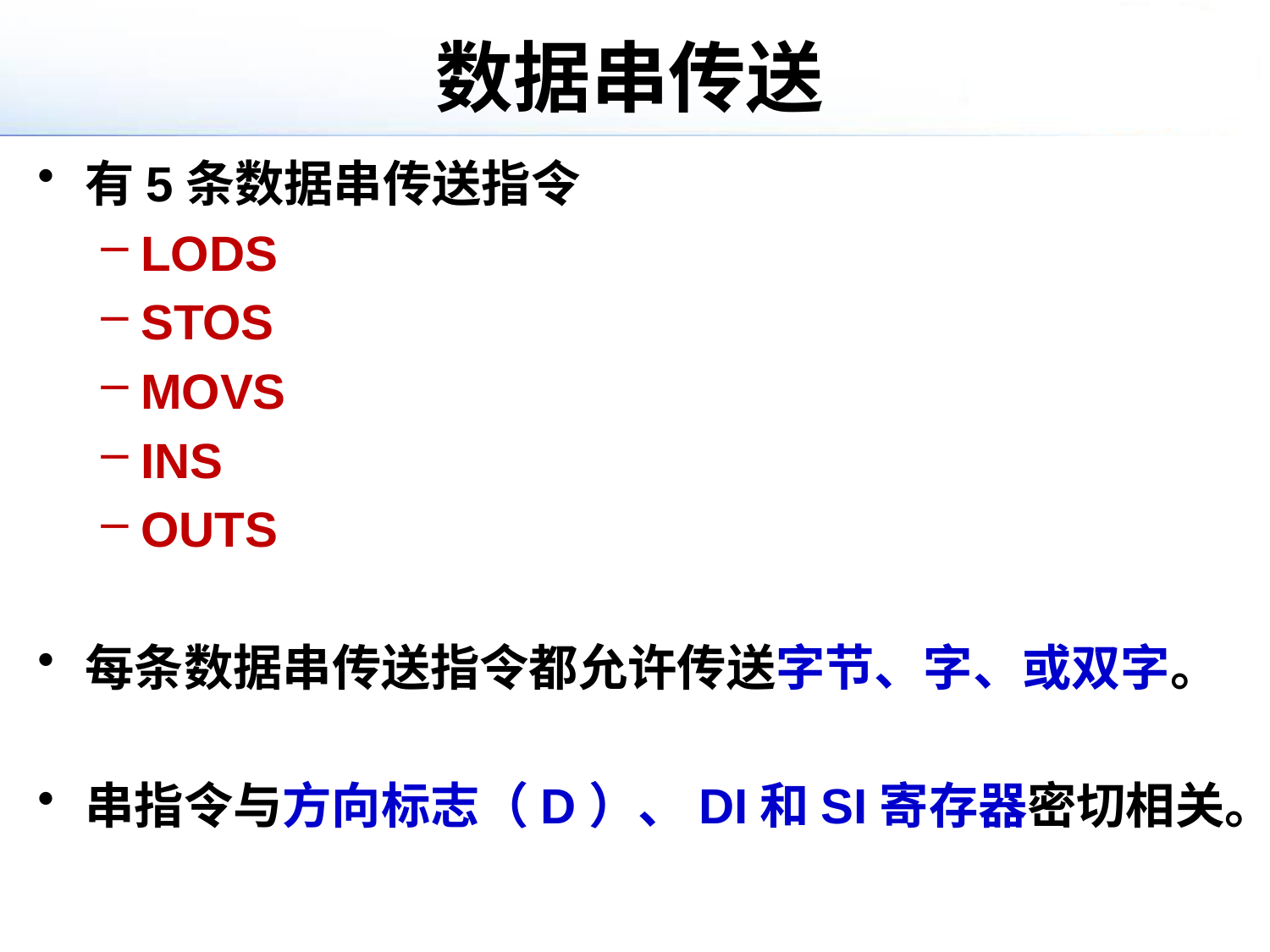

# 数据串传送
有5条数据串传送指令
LODS
STOS
MOVS
INS
OUTS

每条数据串传送指令都允许传送字节、字、或双字。

串指令与方向标志（D）、DI和SI寄存器密切相关。